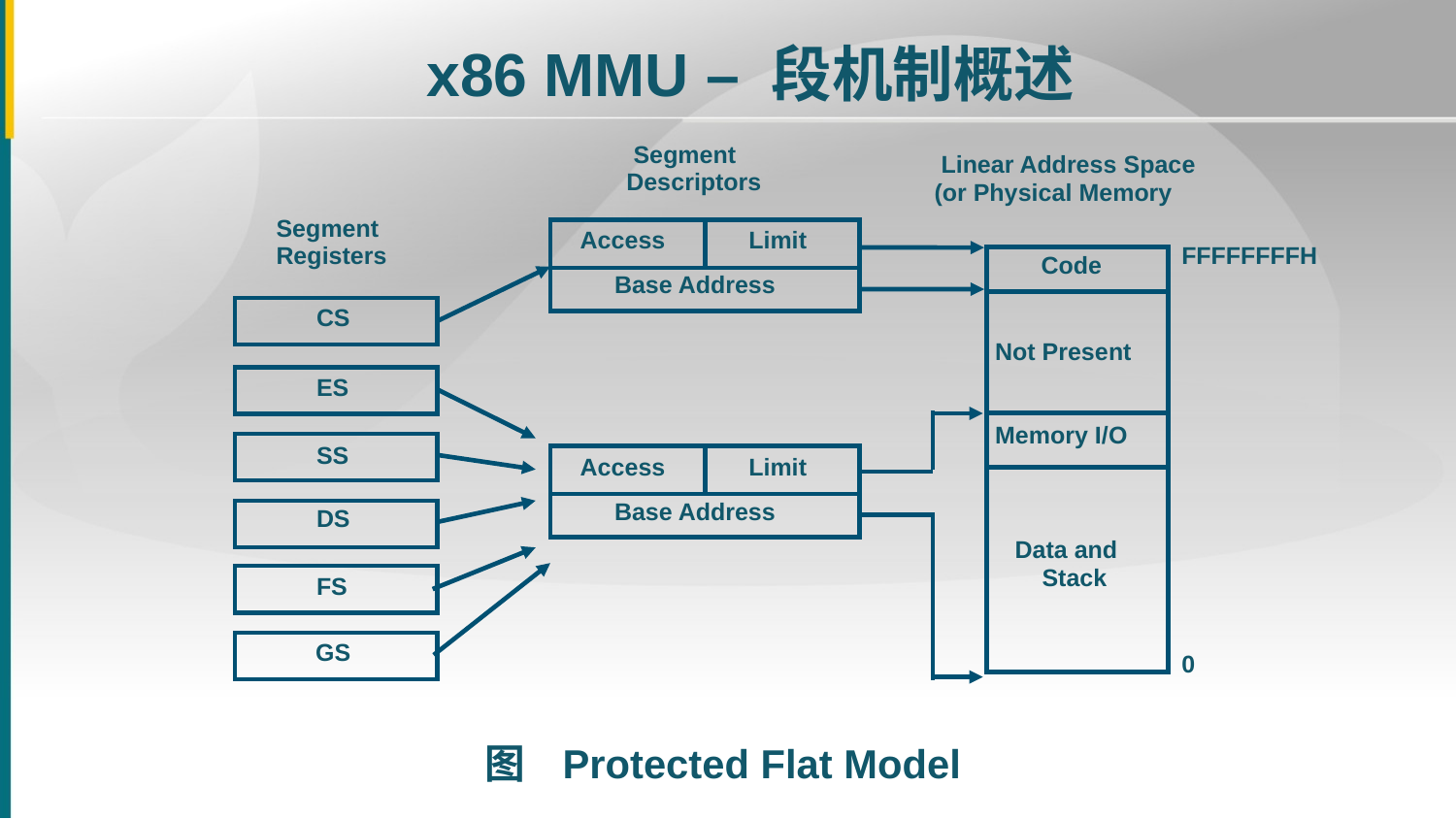

x86 MMU – 段机制概述
 Segment
Descriptors
 Linear Address Space
(or Physical Memory
Segment
Registers

Access
Limit
FFFFFFFFH
Code

Base Address

CS
Not Present

ES
Memory I/O

SS

Access
Limit
Base Address
DS

Data and
    Stack

FS
GS

0
图   Protected Flat Model
1